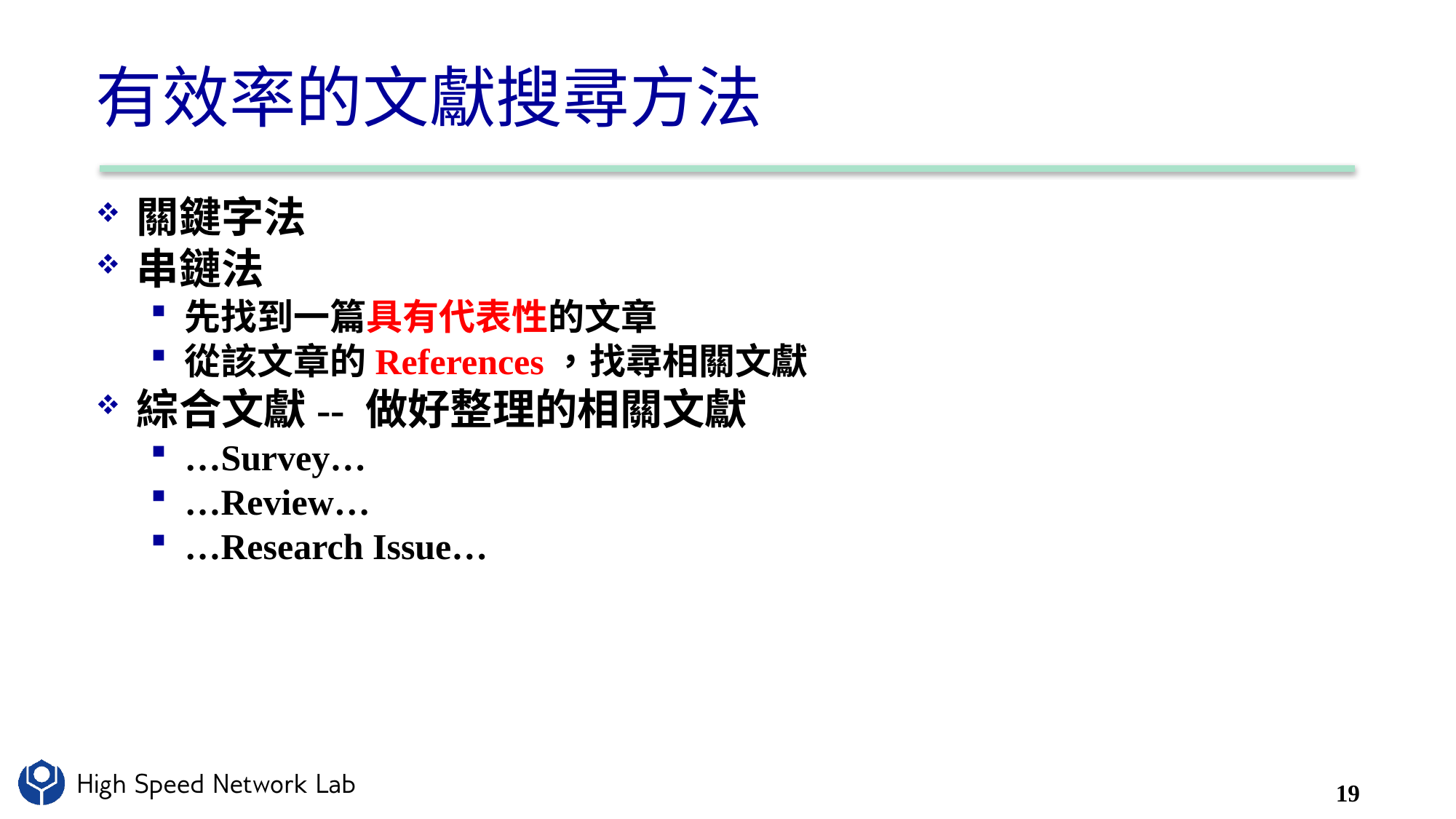

# 有效率的文獻搜尋方法
關鍵字法
串鏈法
先找到一篇具有代表性的文章
從該文章的References，找尋相關文獻
綜合文獻-- 做好整理的相關文獻
…Survey…
…Review…
…Research Issue…

19